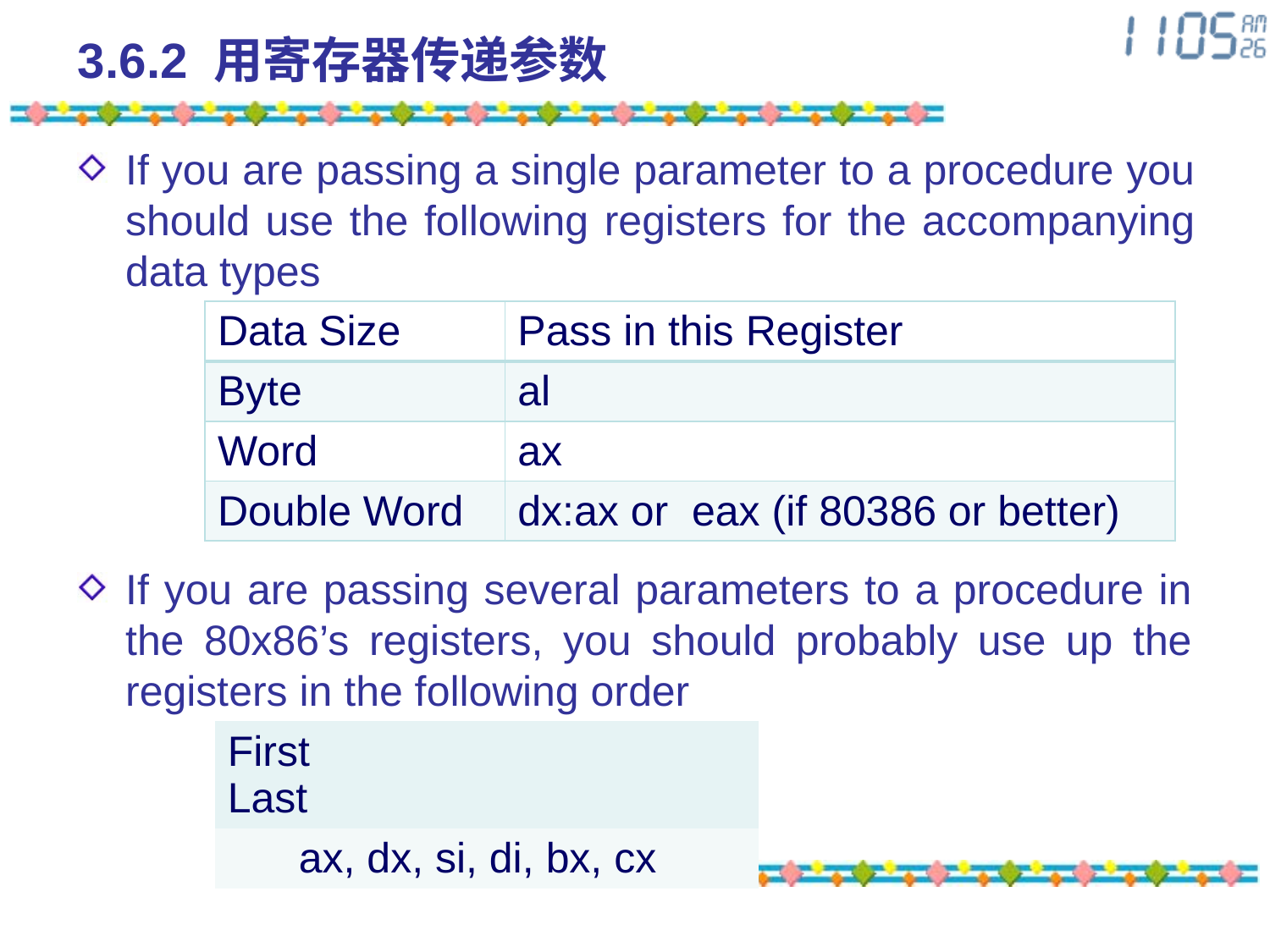

# 3.6.2 用寄存器传递参数
If you are passing a single parameter to a procedure you should use the following registers for the accompanying data types

| Data Size | Pass in this Register |
| --- | --- |
| Byte | al |
| Word | ax |
| Double Word | dx:ax or eax (if 80386 or better) |
If you are passing several parameters to a procedure in the 80x86’s registers, you should probably use up the registers in the following order
| First Last |
| --- |
| ax, dx, si, di, bx, cx |